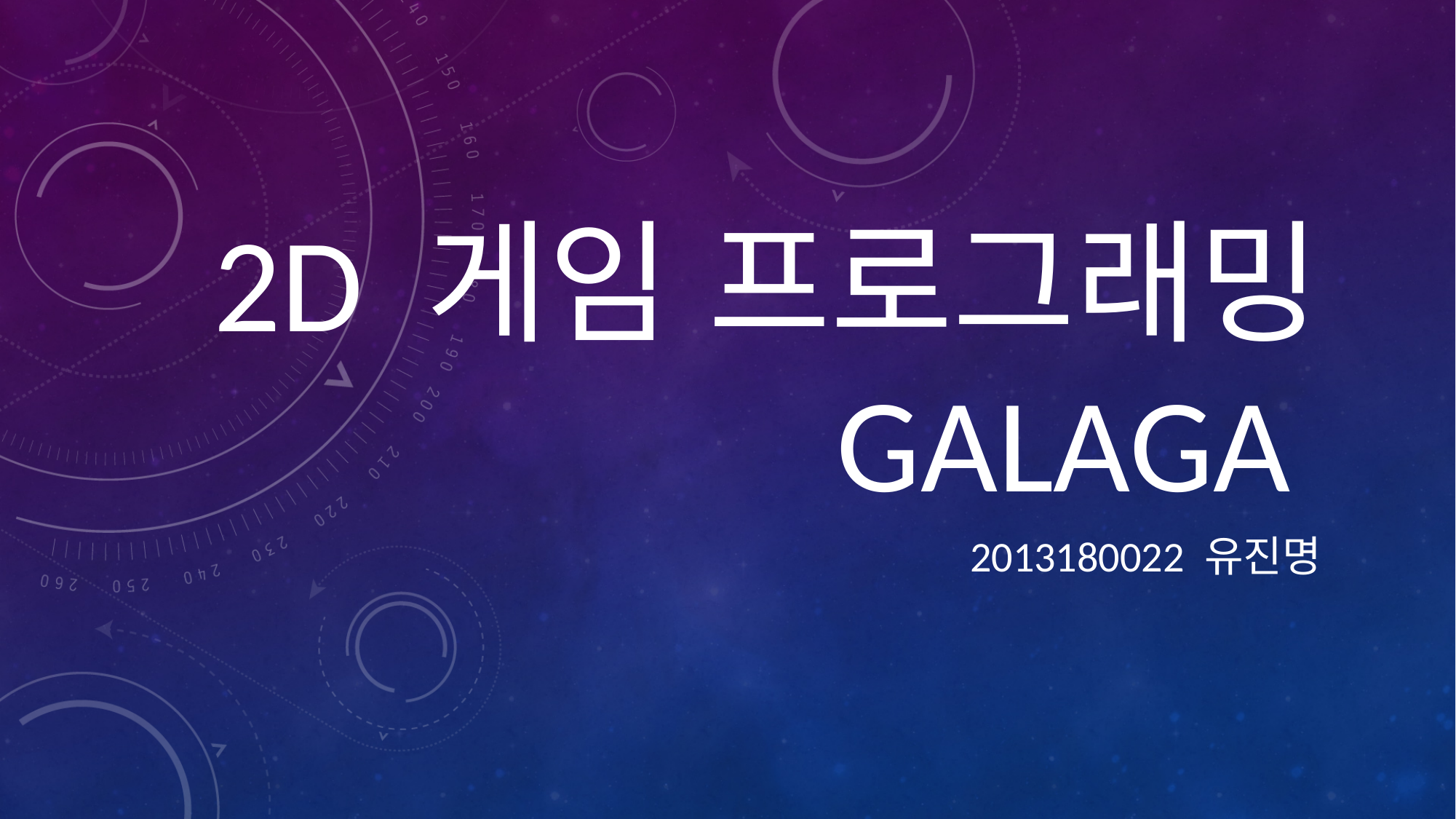

# 2d 게임 프로그래밍 galaga
2013180022 유진명